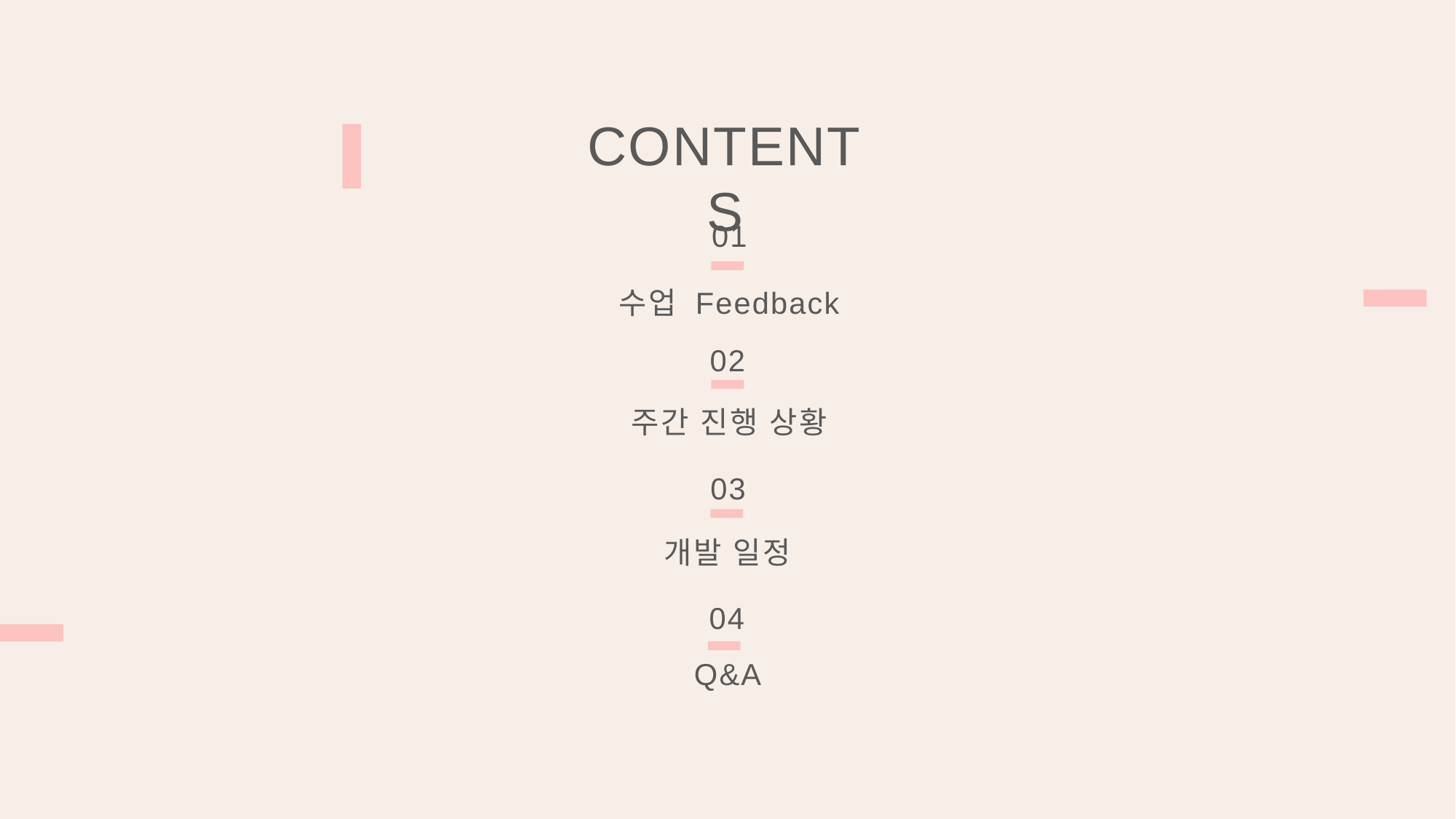

CONTENTS

01

수업 Feedback

02

주간 진행 상황
03

개발 일정
04

Q&A